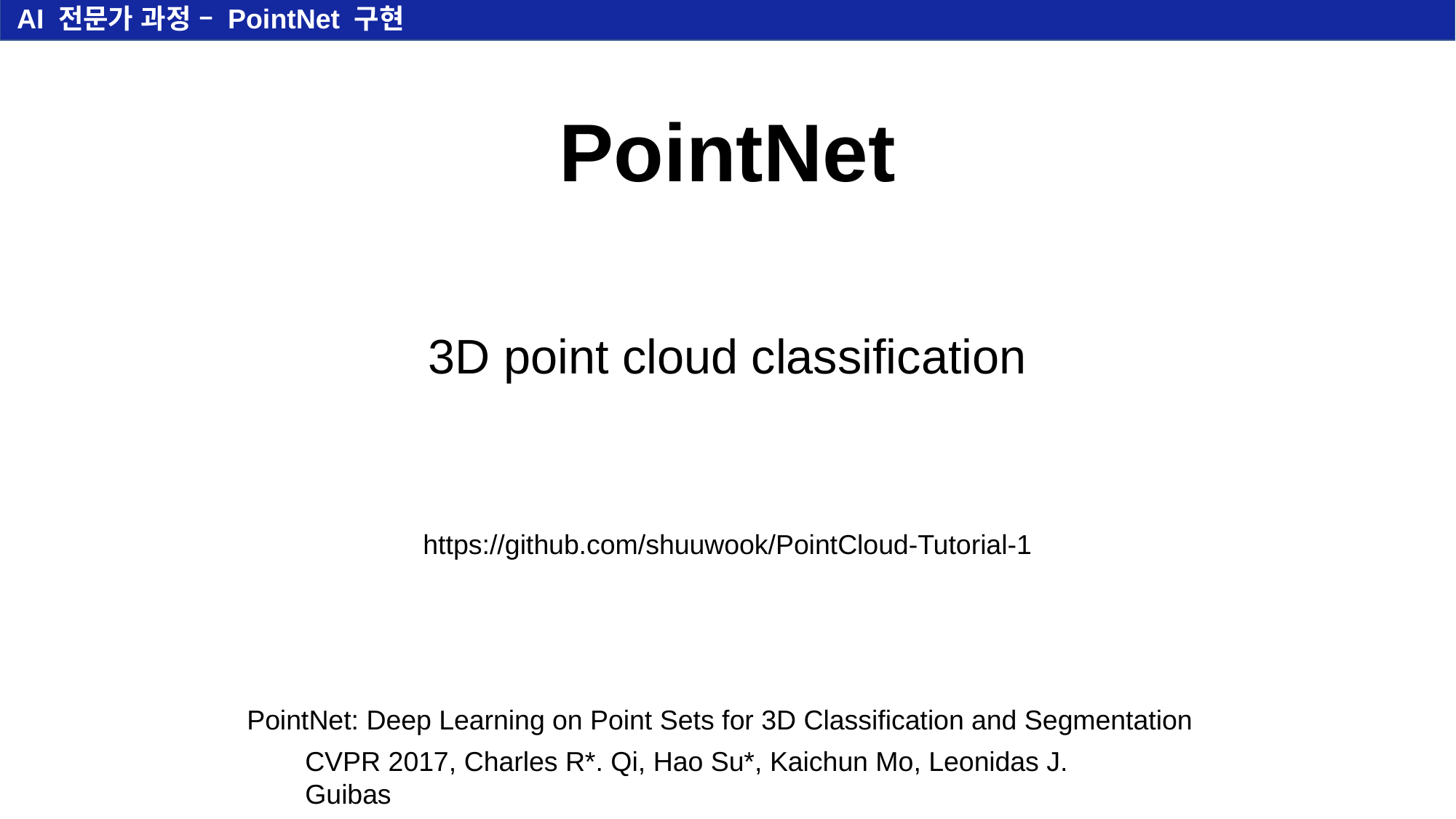

AI 전문가 과정 – PointNet 구현
PointNet
3D point cloud classification
https://github.com/shuuwook/PointCloud-Tutorial-1
PointNet: Deep Learning on Point Sets for 3D Classification and Segmentation
CVPR 2017, Charles R*. Qi, Hao Su*, Kaichun Mo, Leonidas J. Guibas